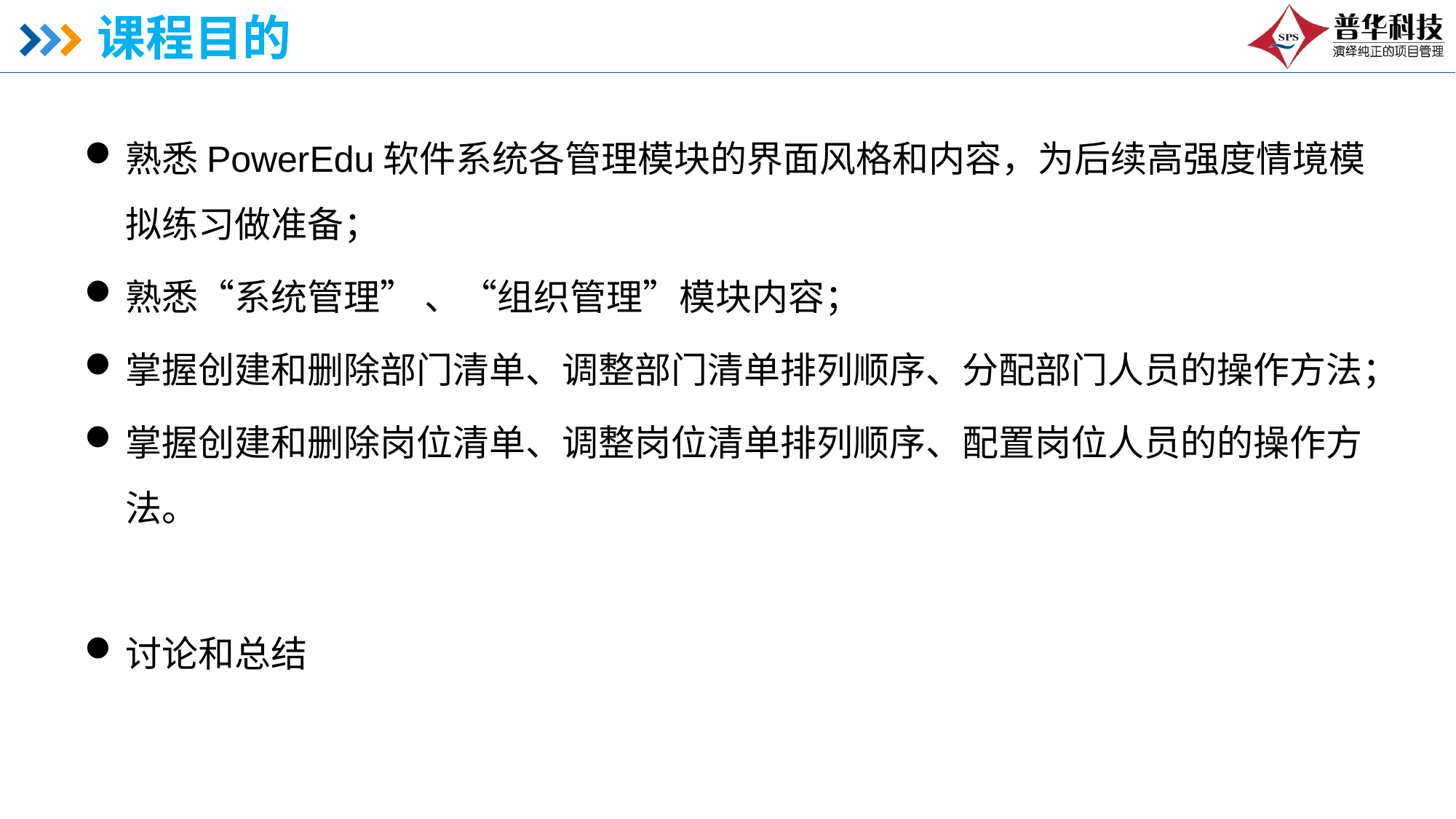

# 课程目的
熟悉PowerEdu软件系统各管理模块的界面风格和内容，为后续高强度情境模拟练习做准备；
熟悉“系统管理” 、“组织管理”模块内容；
掌握创建和删除部门清单、调整部门清单排列顺序、分配部门人员的操作方法；
掌握创建和删除岗位清单、调整岗位清单排列顺序、配置岗位人员的的操作方法。

讨论和总结